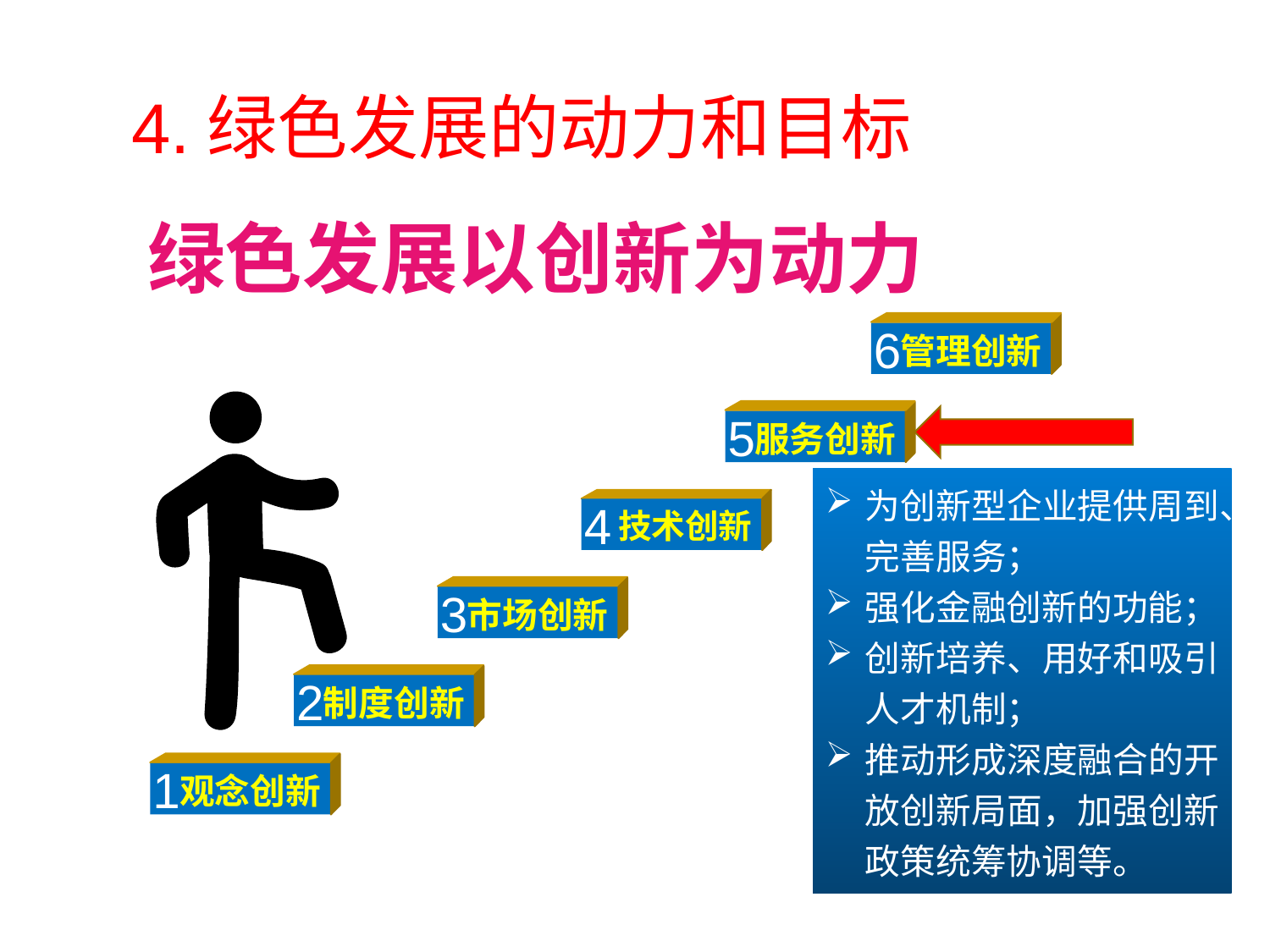

4.绿色发展的动力和目标
# 绿色发展以创新为动力

6
管理创新

5
服务创新

为创新型企业提供周到、完善服务；
强化金融创新的功能；
创新培养、用好和吸引人才机制；
推动形成深度融合的开放创新局面，加强创新政策统筹协调等。

4
技术创新

3
市场创新

2
制度创新

1
观念创新